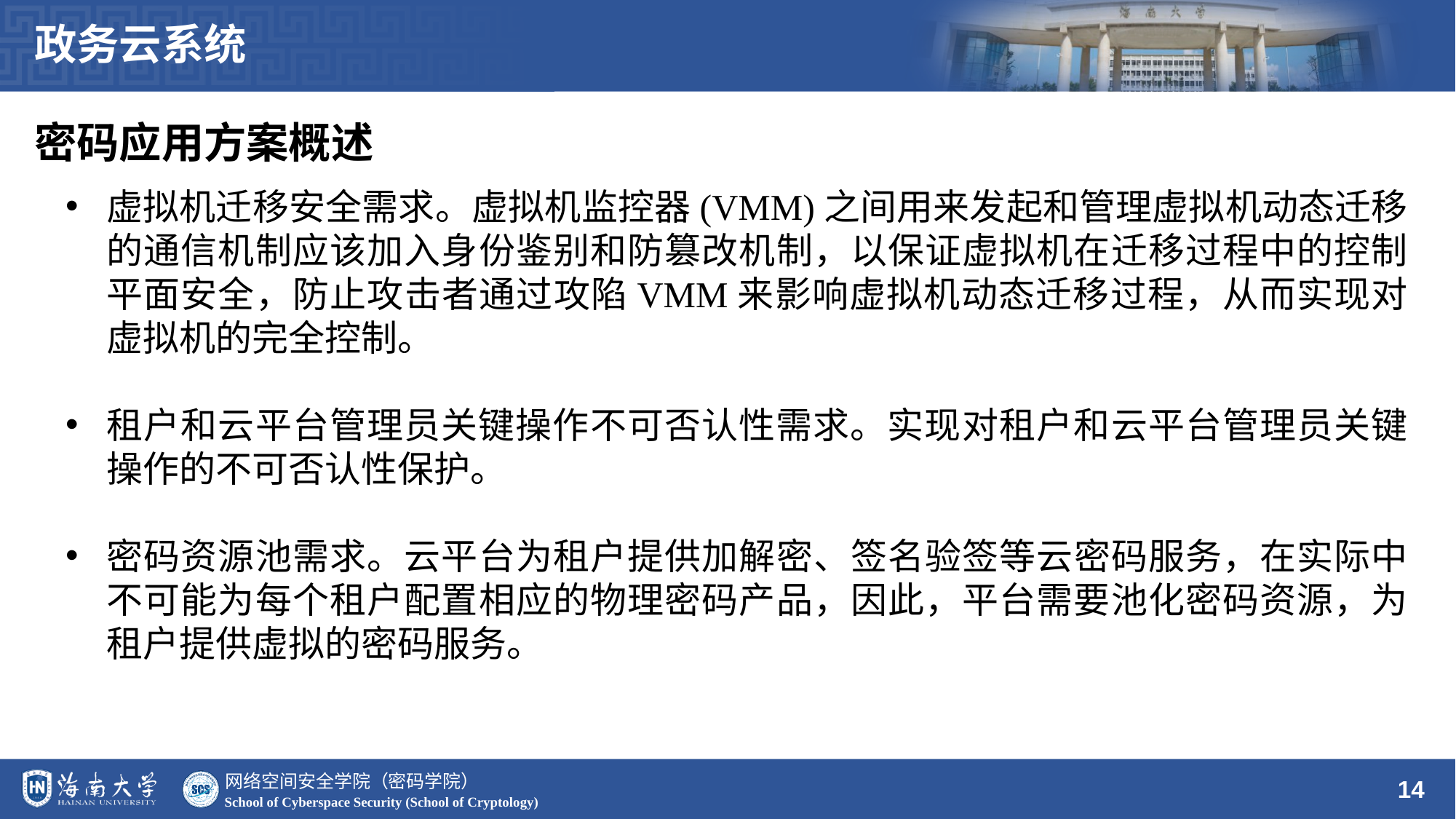

政务云系统
密码应用方案概述
虚拟机迁移安全需求。虚拟机监控器(VMM)之间用来发起和管理虚拟机动态迁移的通信机制应该加入身份鉴别和防篡改机制，以保证虚拟机在迁移过程中的控制平面安全，防止攻击者通过攻陷VMM来影响虚拟机动态迁移过程，从而实现对虚拟机的完全控制。

租户和云平台管理员关键操作不可否认性需求。实现对租户和云平台管理员关键操作的不可否认性保护。

密码资源池需求。云平台为租户提供加解密、签名验签等云密码服务，在实际中不可能为每个租户配置相应的物理密码产品，因此，平台需要池化密码资源，为租户提供虚拟的密码服务。
14